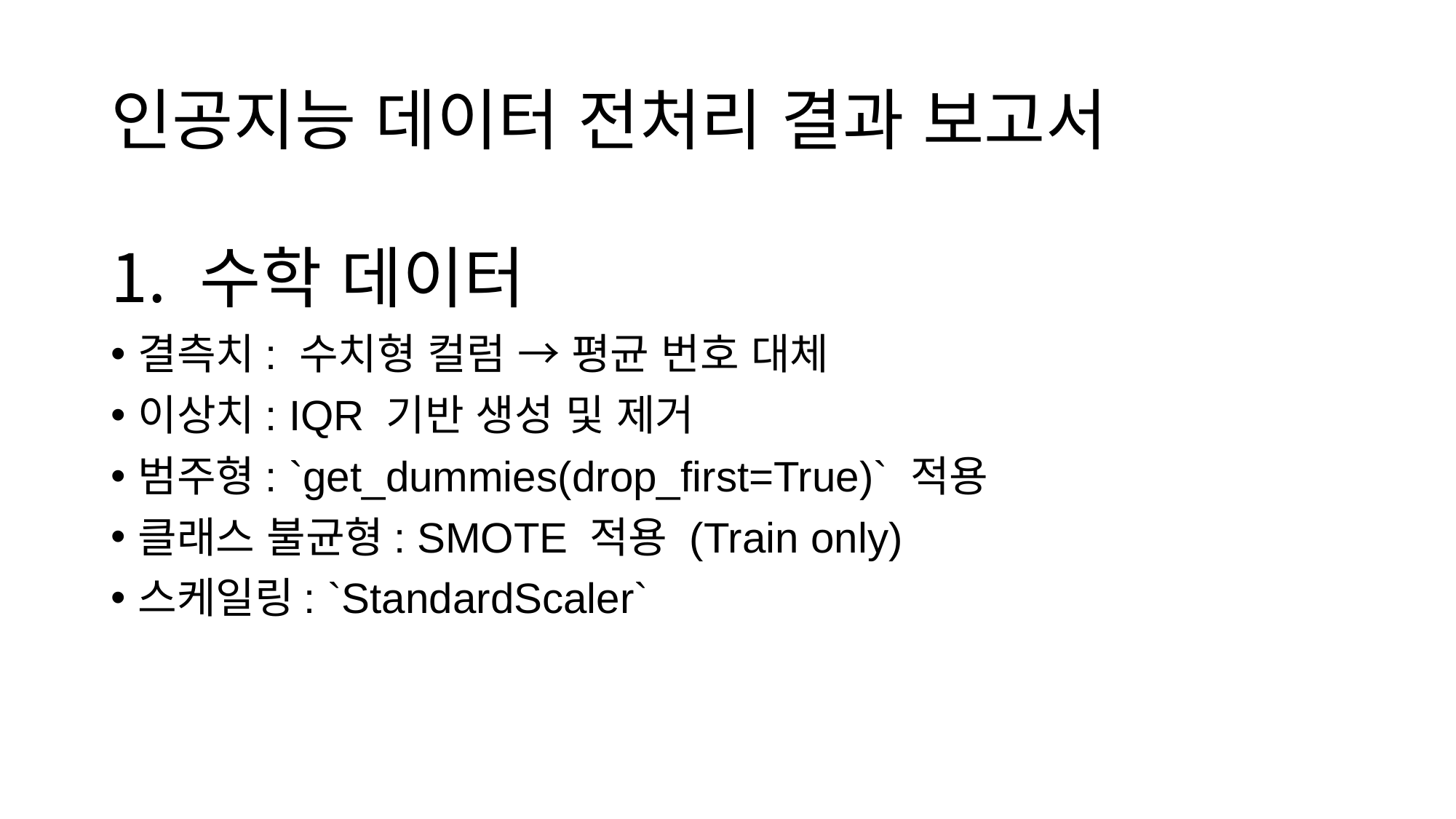

# 인공지능 데이터 전처리 결과 보고서
수학 데이터
결측치: 수치형 컬럼 → 평균 번호 대체
이상치: IQR 기반 생성 및 제거
범주형: `get_dummies(drop_first=True)` 적용
클래스 불균형: SMOTE 적용 (Train only)
스케일링: `StandardScaler`